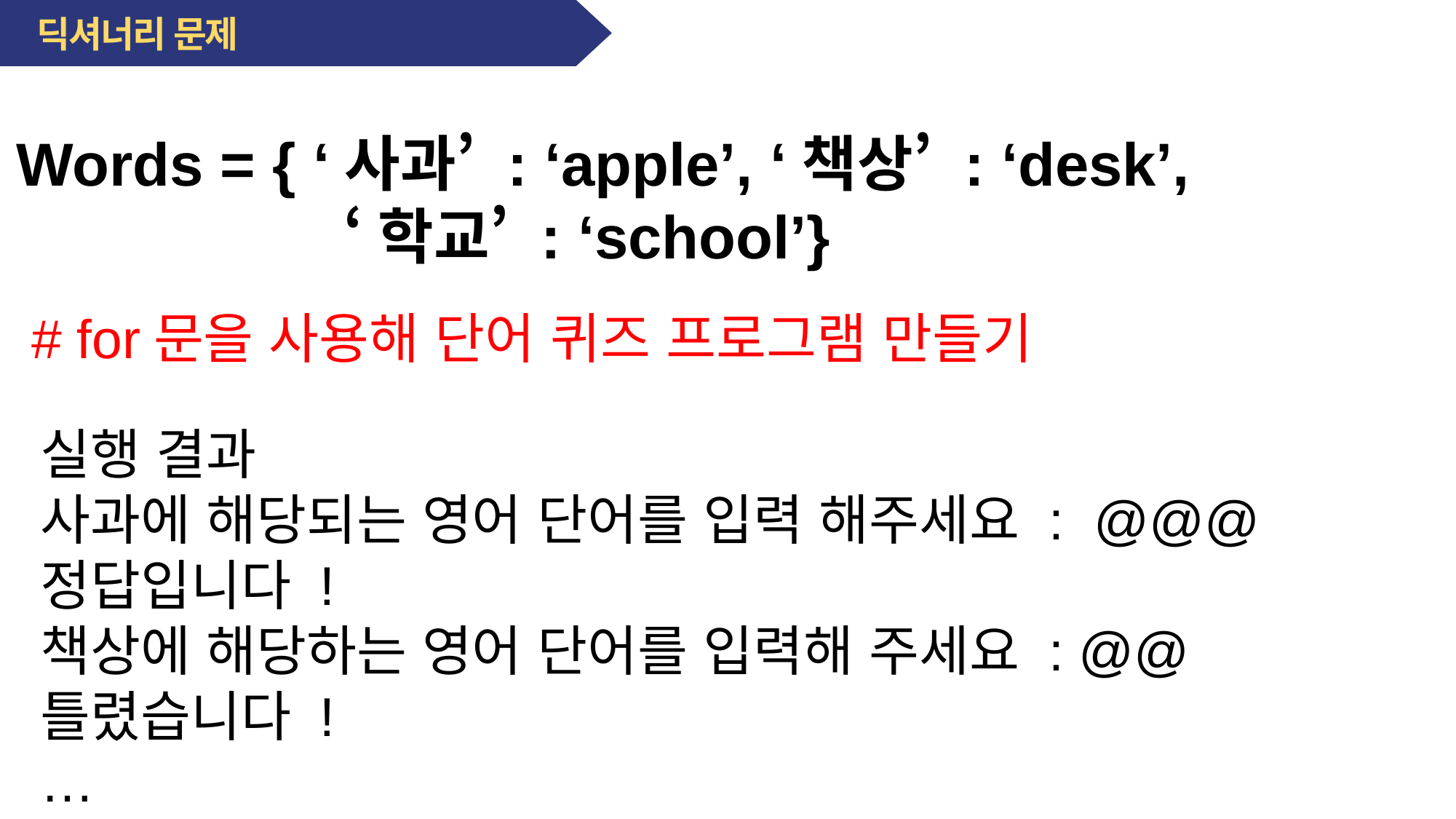

딕셔너리 문제
Words = { ‘사과’ : ‘apple’, ‘책상’ : ‘desk’,
     			‘학교’ : ‘school’}
# for문을 사용해 단어 퀴즈 프로그램 만들기
실행 결과
사과에 해당되는 영어 단어를 입력 해주세요 :  @@@
정답입니다 !
책상에 해당하는 영어 단어를 입력해 주세요 : @@
틀렸습니다 !
…